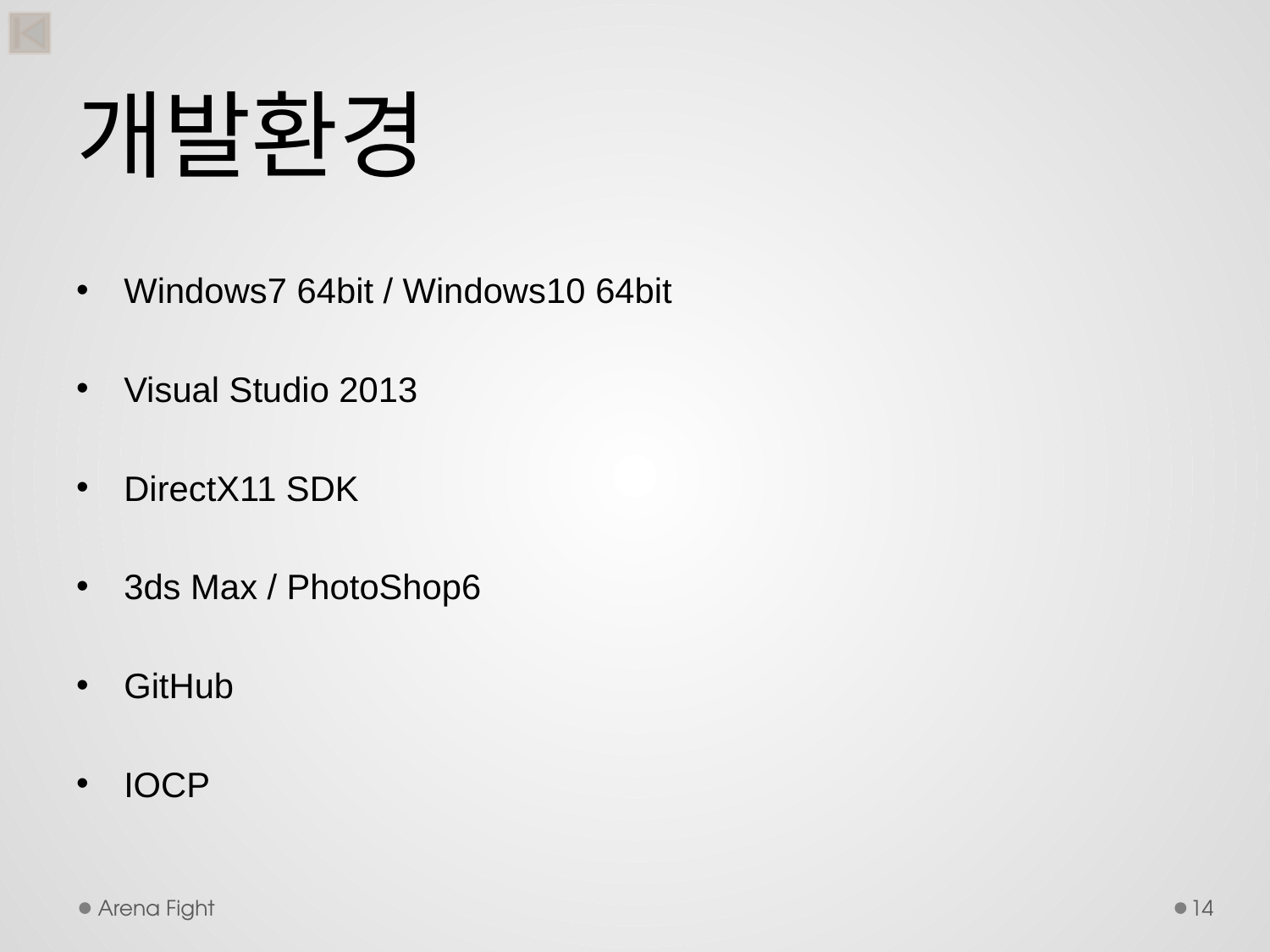

# 개발환경

Windows7 64bit / Windows10 64bit

Visual Studio 2013

DirectX11 SDK

3ds Max / PhotoShop6

GitHub

IOCP
Arena Fight
14